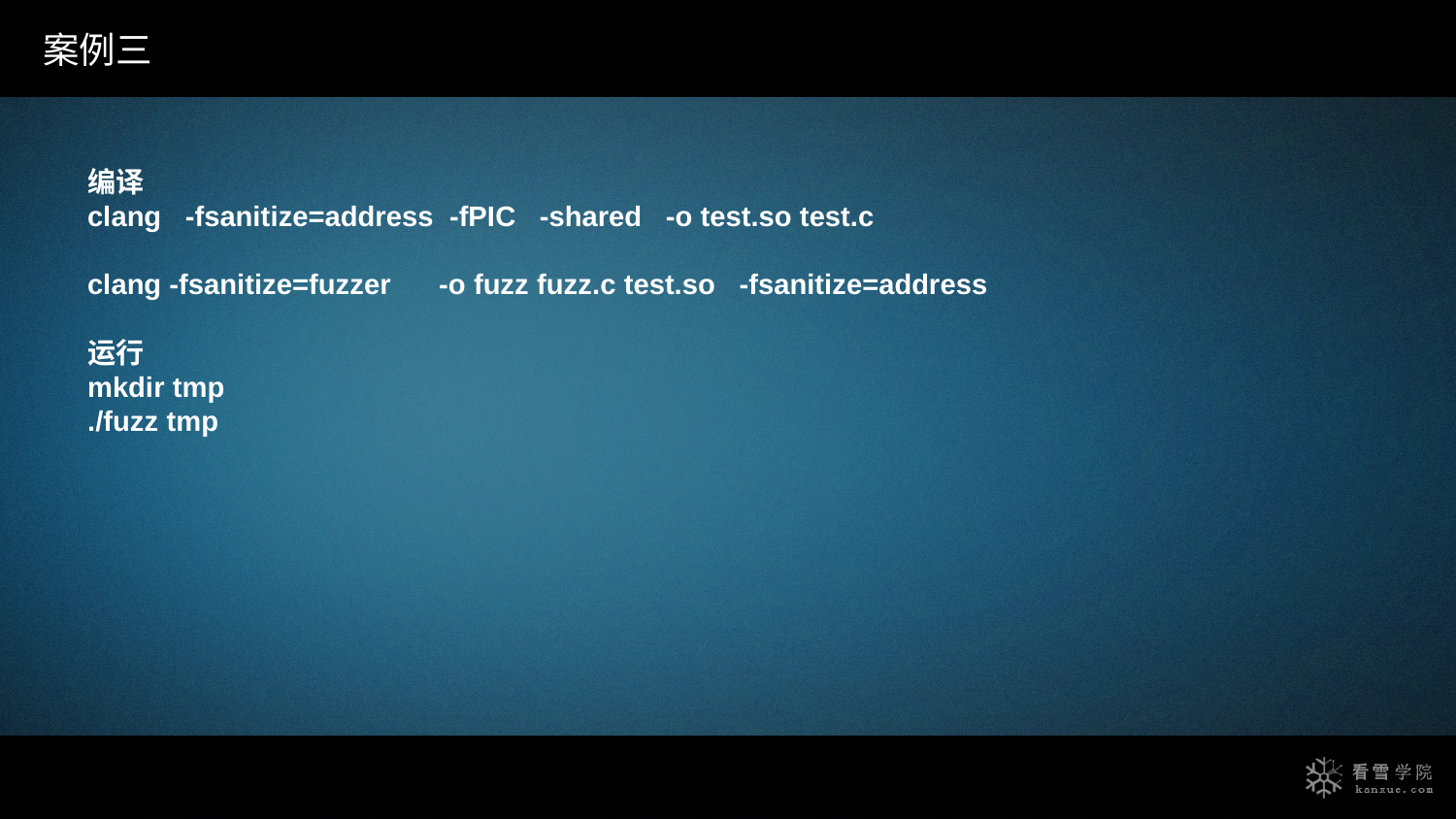

案例三
编译
clang   -fsanitize=address  -fPIC   -shared   -o test.so test.c

clang -fsanitize=fuzzer      -o fuzz fuzz.c test.so   -fsanitize=address

运行
mkdir tmp
./fuzz tmp